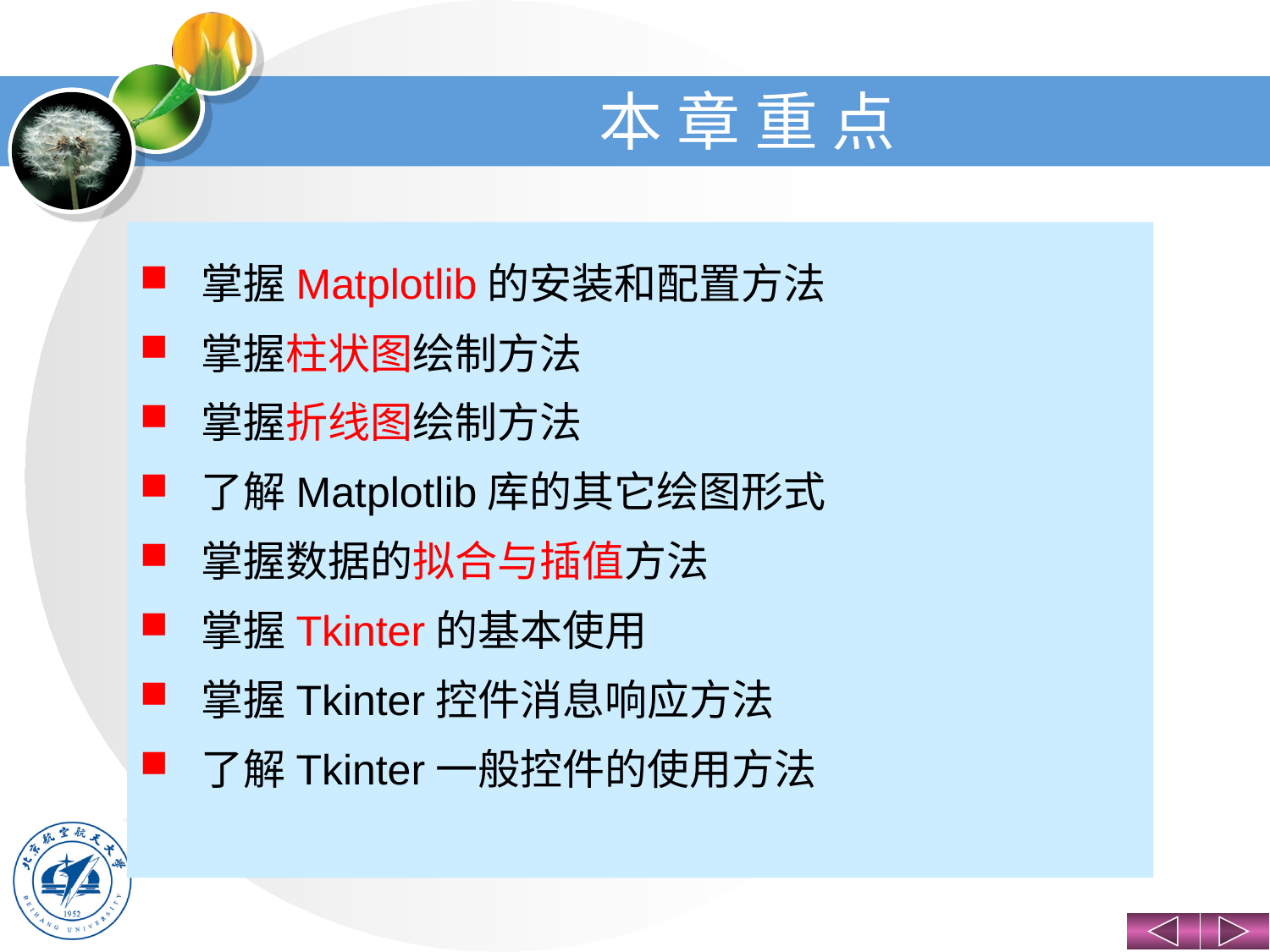

# 本 章 重 点

掌握Matplotlib的安装和配置方法
掌握柱状图绘制方法
掌握折线图绘制方法
了解Matplotlib库的其它绘图形式
掌握数据的拟合与插值方法
掌握Tkinter的基本使用
掌握Tkinter控件消息响应方法
了解Tkinter一般控件的使用方法
7